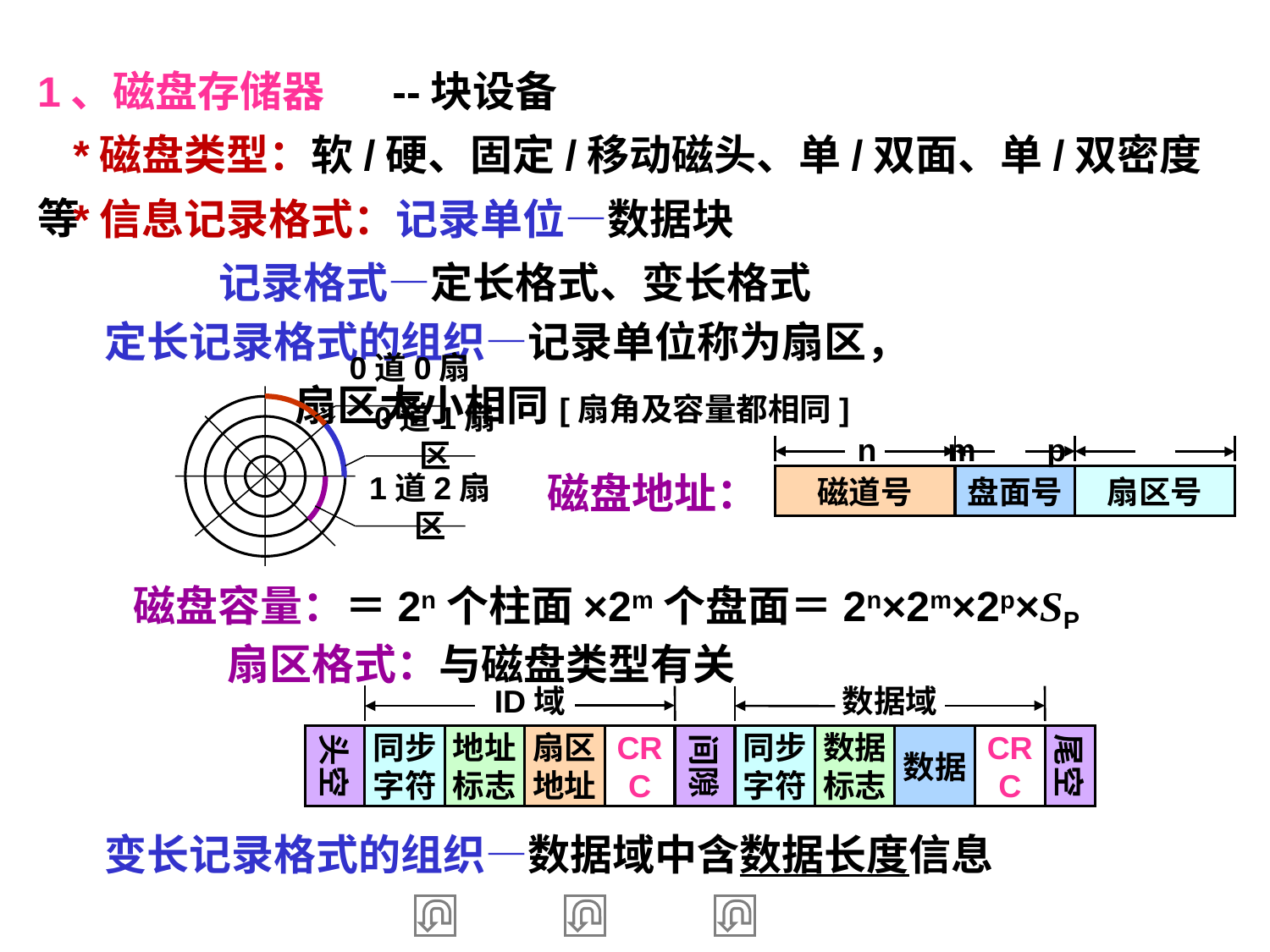

1、磁盘存储器      --块设备
   *磁盘类型：软/硬、固定/移动磁头、单/双面、单/双密度等
   *信息记录格式：记录单位—数据块
                  记录格式—定长格式、变长格式
      定长记录格式的组织—记录单位称为扇区，
                          扇区大小相同[扇角及容量都相同]
0道0扇区

0道1扇区

1道2扇区

n        m        p
磁道号
盘面号
扇区号
磁盘地址：
         磁盘容量：＝2n个柱面×2m个盘面＝2n×2m×2p×SP
扇区格式：与磁盘类型有关
ID域
数据域
头空
同步字符
地址标志
扇区地址
CRC
间隙
同步字符
数据标志
数据
CRC
尾空
      变长记录格式的组织—数据域中含数据长度信息

25